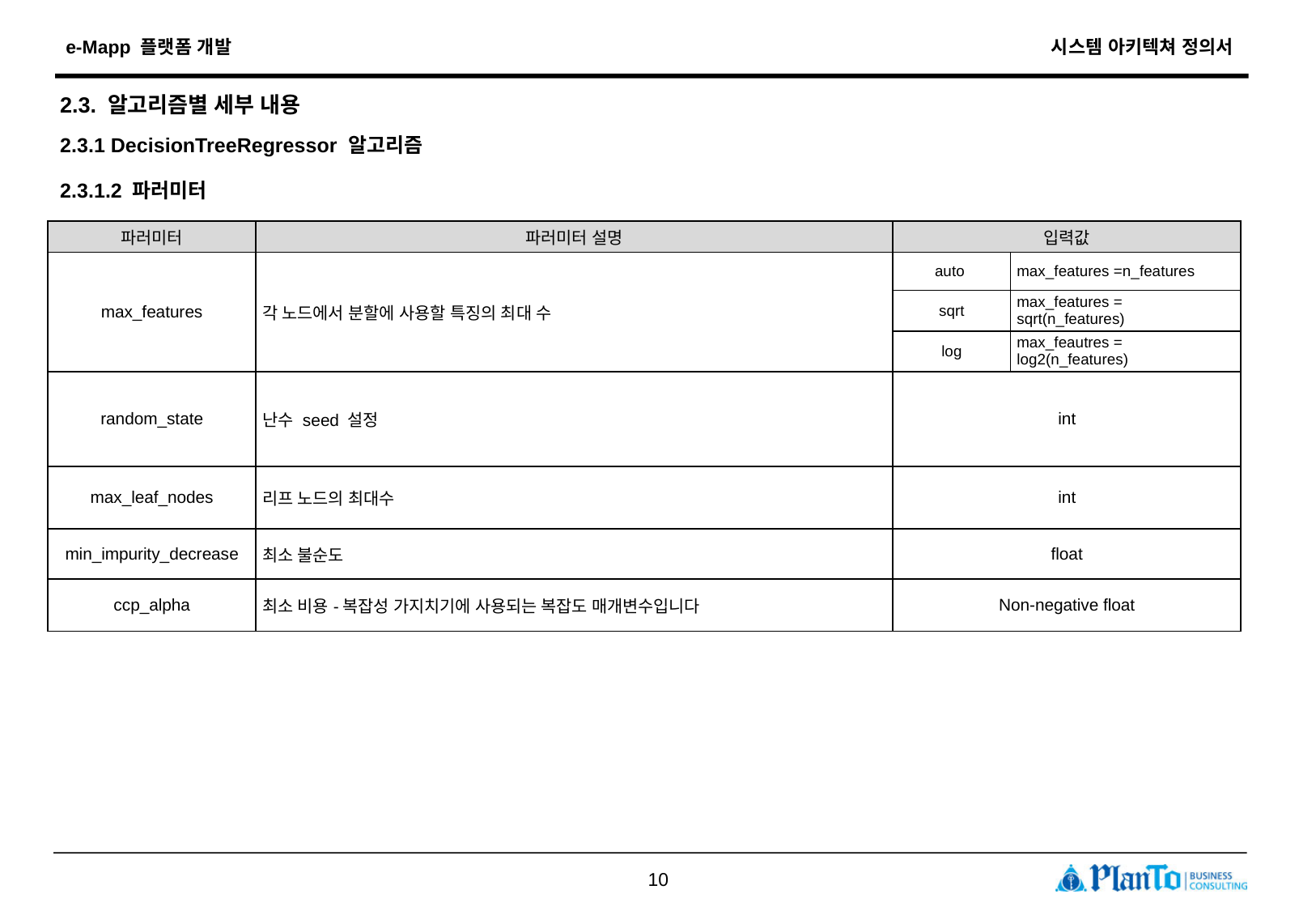

2.3. 알고리즘별 세부 내용
2.3.1 DecisionTreeRegressor 알고리즘
2.3.1.2 파러미터
| 파러미터 | 파러미터 설명 | 입력값 |  |
| --- | --- | --- | --- |
| max\_features | 각 노드에서 분할에 사용할 특징의 최대 수 | auto | max\_features =n\_features |
|  |  | sqrt | max\_features = sqrt(n\_features) |
|  |  | log | max\_feautres = log2(n\_features) |
| random\_state | 난수 seed 설정 | int |  |
| max\_leaf\_nodes | 리프 노드의 최대수 | int |  |
| min\_impurity\_decrease | 최소 불순도 | float |  |
| ccp\_alpha | 최소 비용-복잡성 가지치기에 사용되는 복잡도 매개변수입니다 | Non-negative float |  |